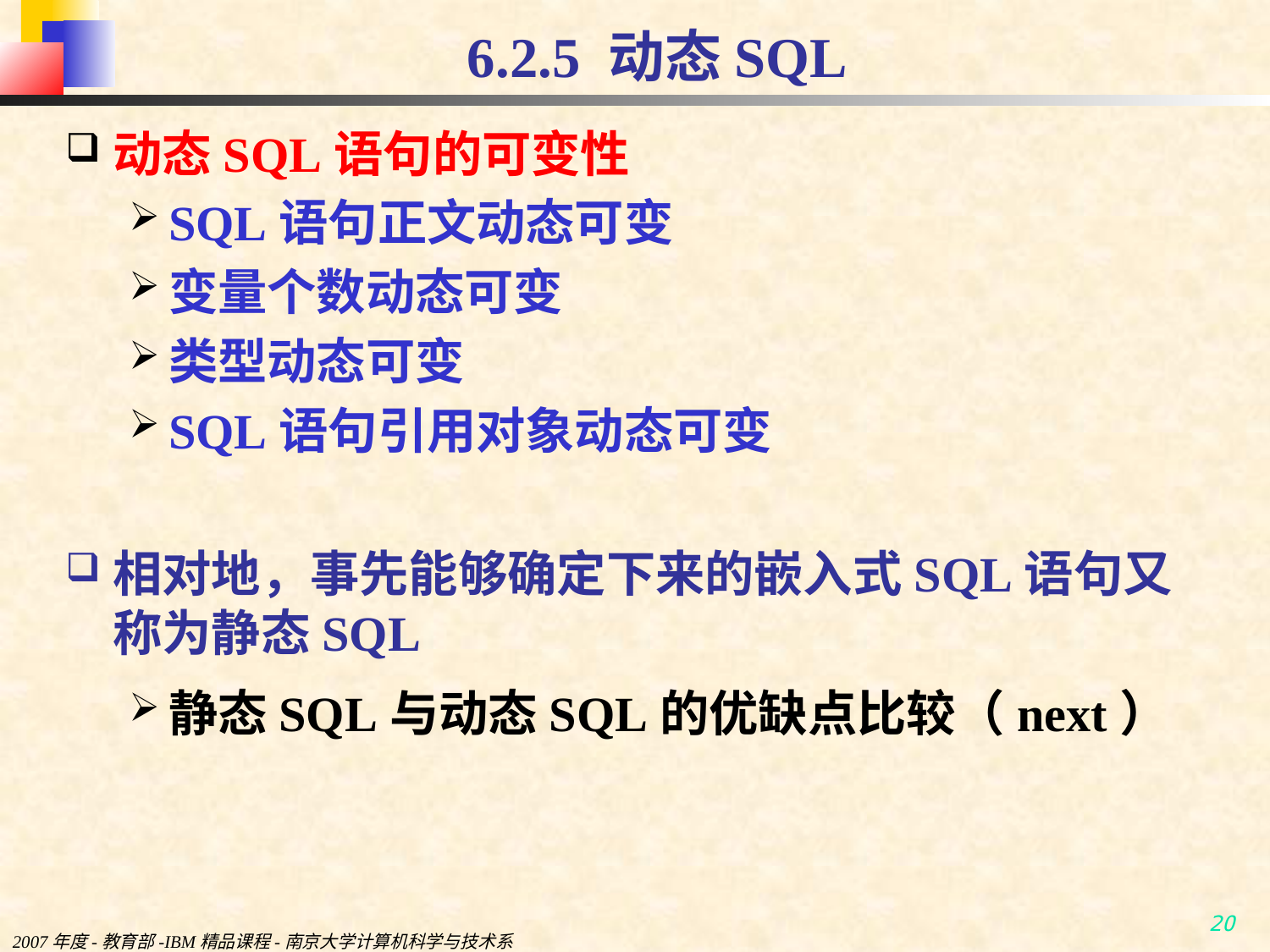

# 6.2.5 动态SQL
动态SQL语句的可变性
SQL语句正文动态可变
变量个数动态可变
类型动态可变
SQL语句引用对象动态可变

相对地，事先能够确定下来的嵌入式SQL语句又称为静态SQL
静态SQL与动态SQL的优缺点比较（next）
20
2007年度-教育部-IBM精品课程-南京大学计算机科学与技术系